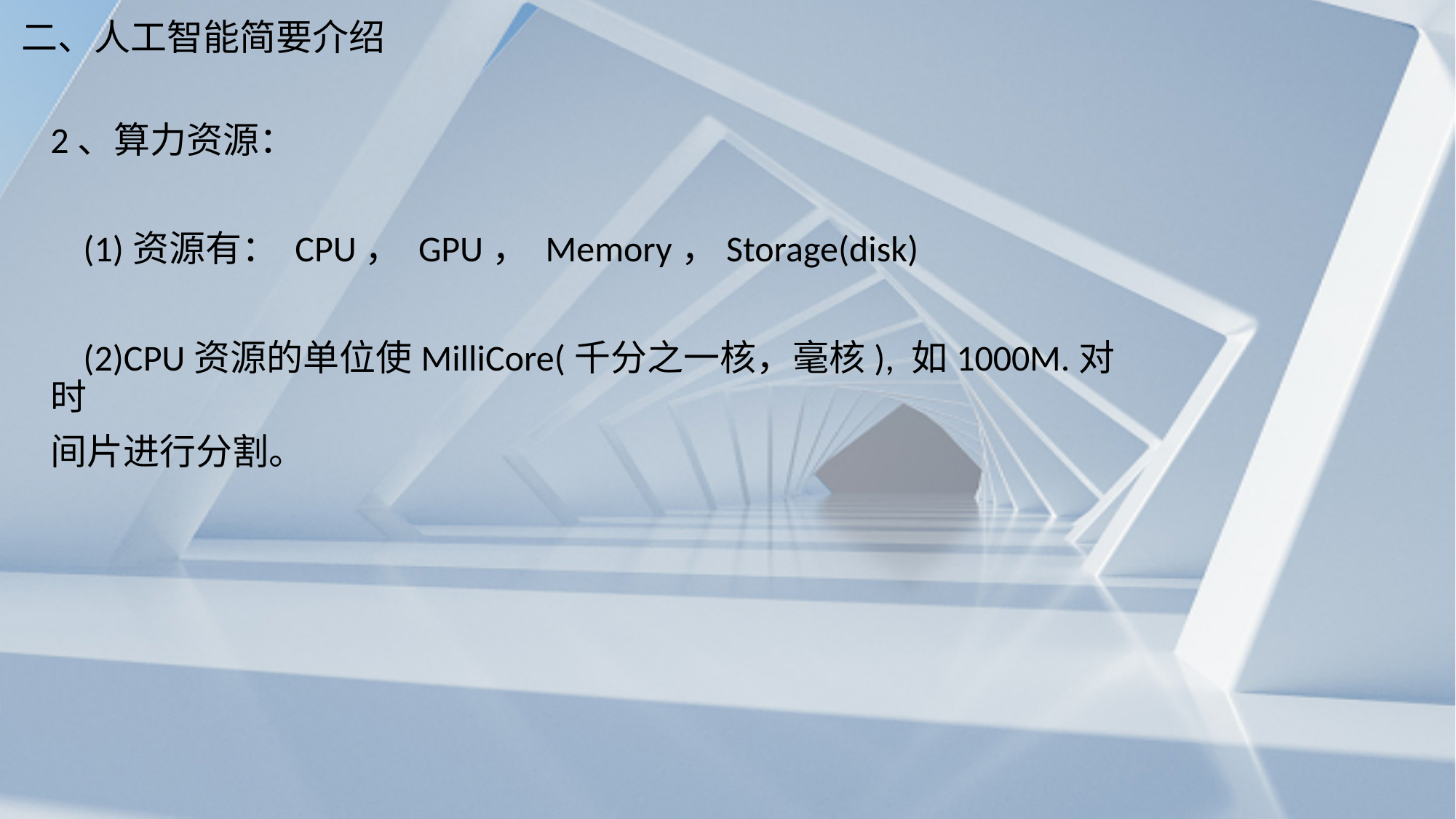

二、人工智能简要介绍
2、算力资源：

    (1)资源有： CPU， GPU， Memory，Storage(disk)

    (2)CPU资源的单位使MilliCore(千分之一核，毫核), 如1000M.对时
间片进行分割。